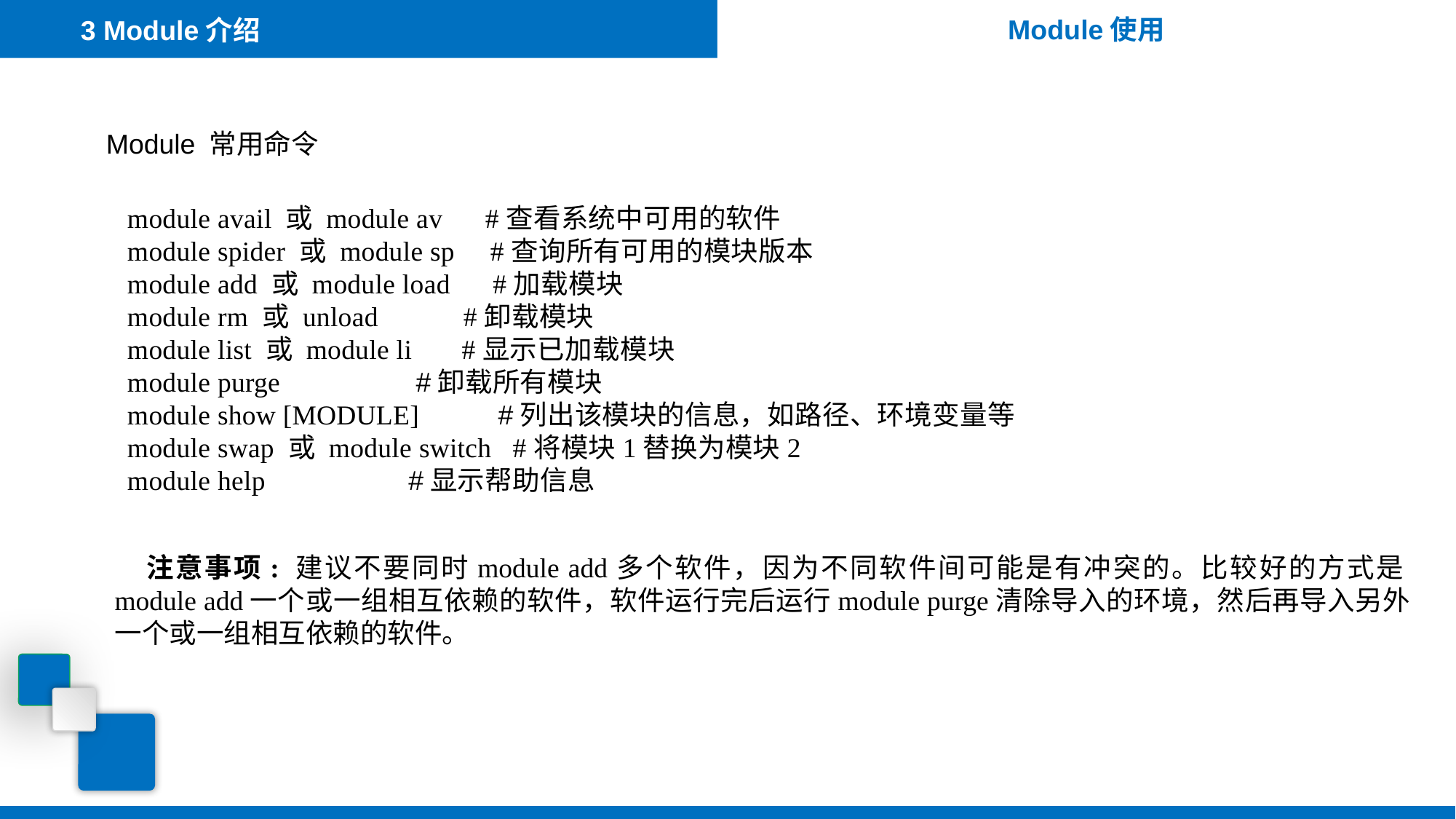

3 Module介绍
Module使用

Module 常用命令

module avail 或 module av      #查看系统中可用的软件
module spider 或 module sp     #查询所有可用的模块版本
module add 或 module load      #加载模块
module rm 或 unload            #卸载模块
module list 或 module li       #显示已加载模块
module purge                   #卸载所有模块
module show [MODULE]           #列出该模块的信息，如路径、环境变量等
module swap 或 module switch   #将模块1替换为模块2
module help                    #显示帮助信息
注意事项: 建议不要同时module add多个软件，因为不同软件间可能是有冲突的。比较好的方式是module add一个或一组相互依赖的软件，软件运行完后运行module purge清除导入的环境，然后再导入另外一个或一组相互依赖的软件。